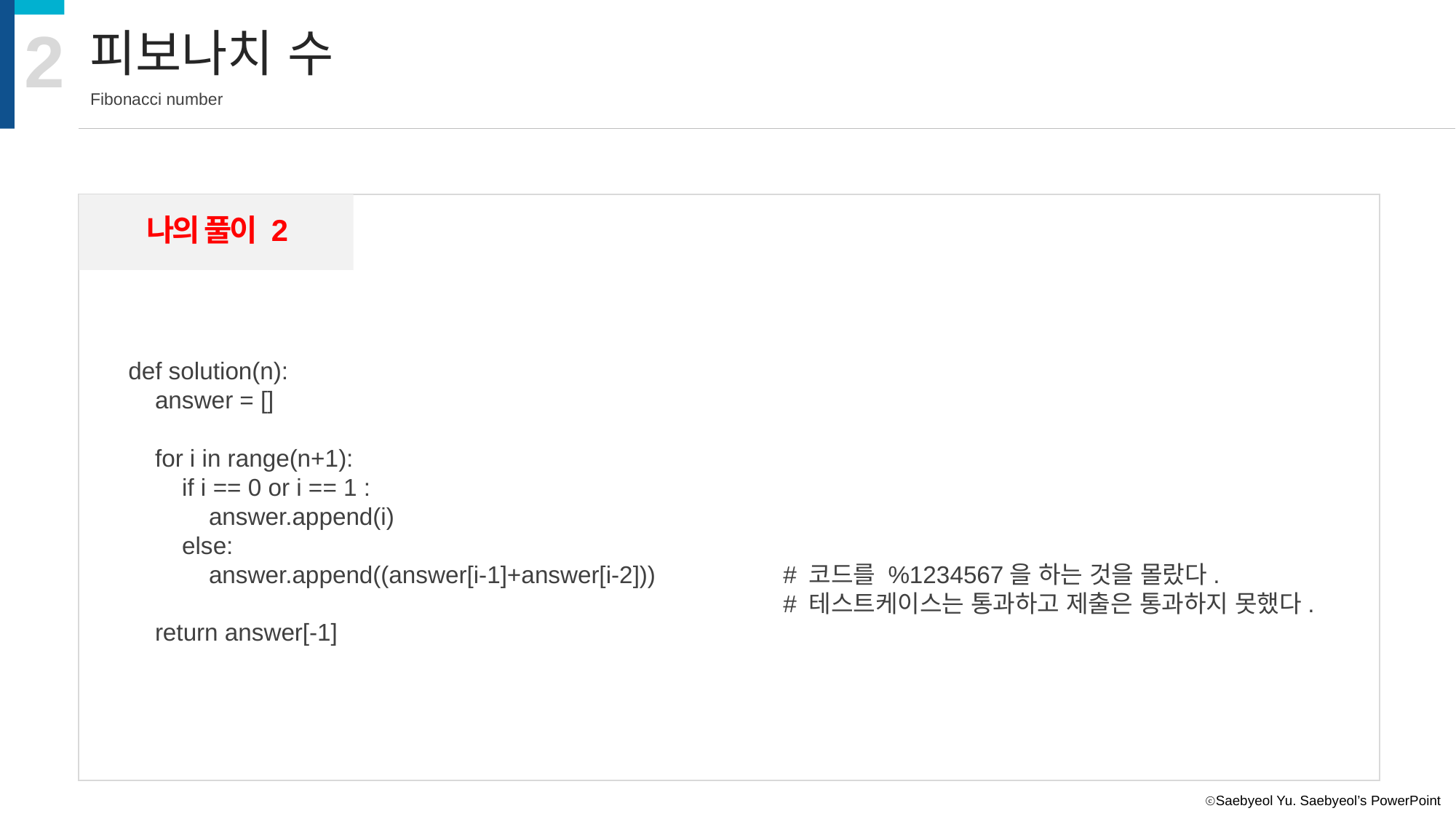

2
피보나치 수
Fibonacci number

나의 풀이 2
def solution(n):
    answer = []

    for i in range(n+1):
        if i == 0 or i == 1 :
            answer.append(i)
        else:
            answer.append((answer[i-1]+answer[i-2]))		# 코드를 %1234567을 하는 것을 몰랐다.
    						# 테스트케이스는 통과하고 제출은 통과하지 못했다.
    return answer[-1]